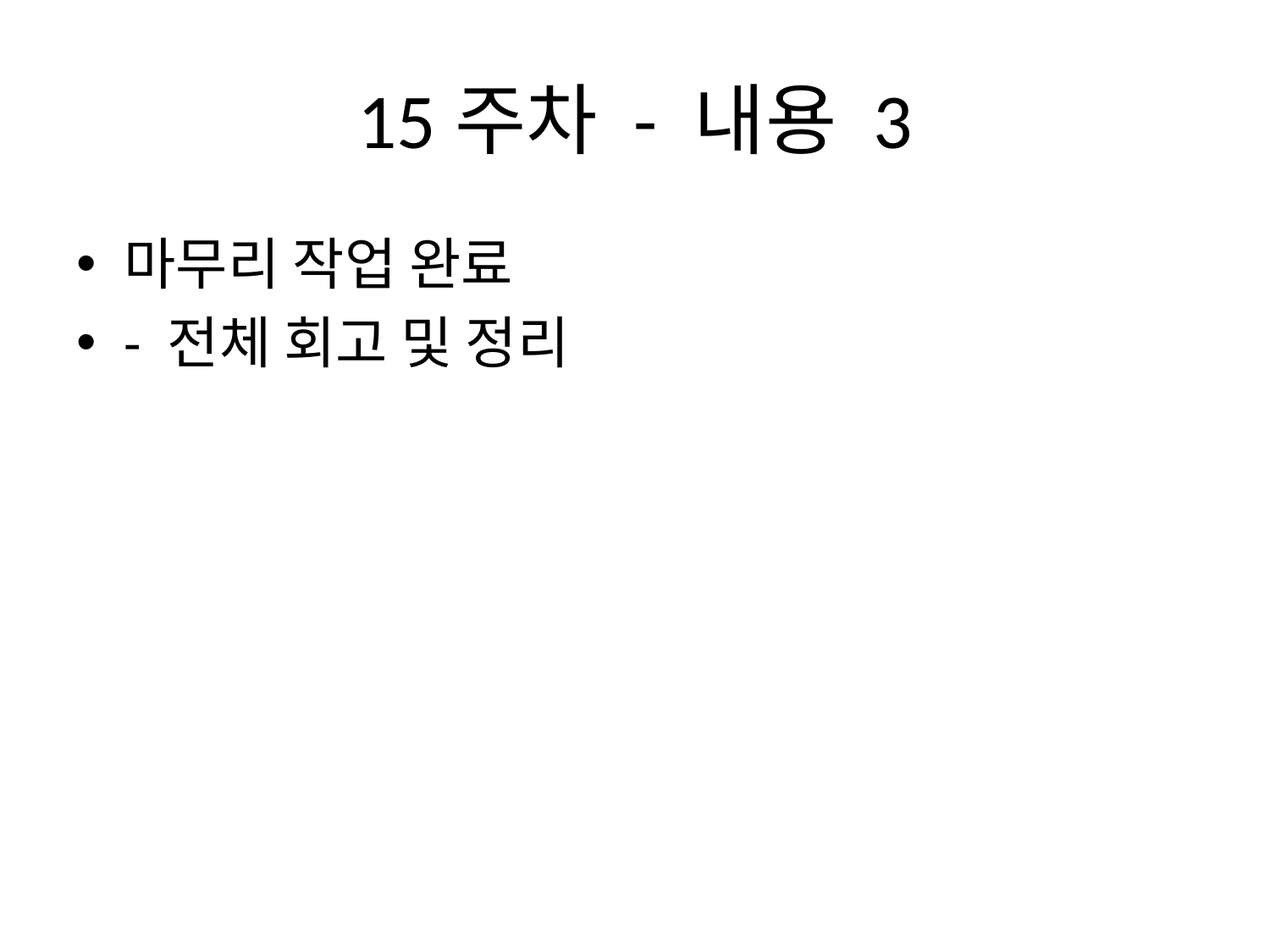

# 15주차 - 내용 3
마무리 작업 완료
- 전체 회고 및 정리